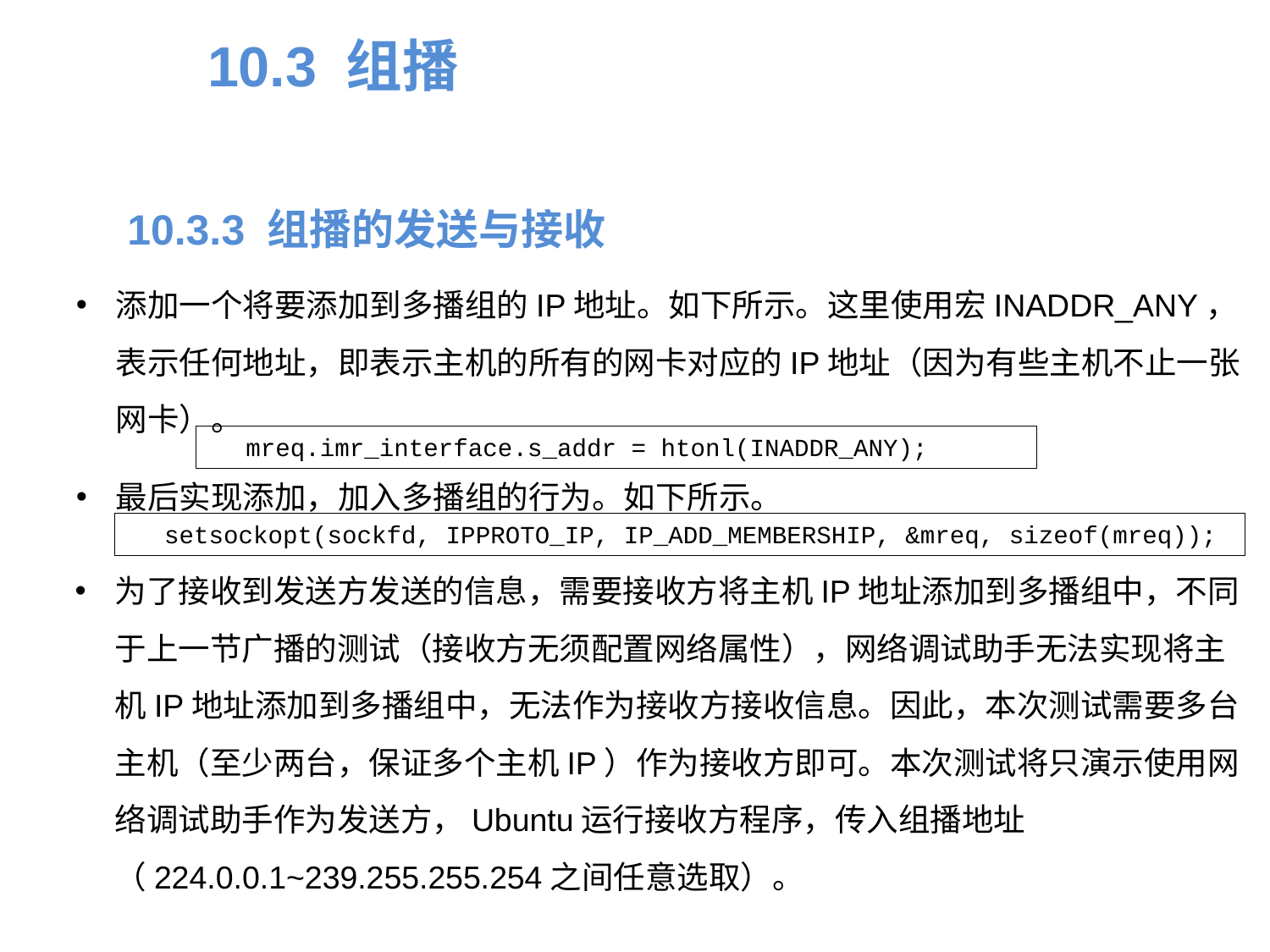

10.3 组播
10.3.3 组播的发送与接收
添加一个将要添加到多播组的IP地址。如下所示。这里使用宏INADDR_ANY，表示任何地址，即表示主机的所有的网卡对应的IP地址（因为有些主机不止一张网卡）。
mreq.imr_interface.s_addr = htonl(INADDR_ANY);
最后实现添加，加入多播组的行为。如下所示。
setsockopt(sockfd, IPPROTO_IP, IP_ADD_MEMBERSHIP, &mreq, sizeof(mreq));
为了接收到发送方发送的信息，需要接收方将主机IP地址添加到多播组中，不同于上一节广播的测试（接收方无须配置网络属性），网络调试助手无法实现将主机IP地址添加到多播组中，无法作为接收方接收信息。因此，本次测试需要多台主机（至少两台，保证多个主机IP）作为接收方即可。本次测试将只演示使用网络调试助手作为发送方，Ubuntu运行接收方程序，传入组播地址（224.0.0.1~239.255.255.254之间任意选取）。